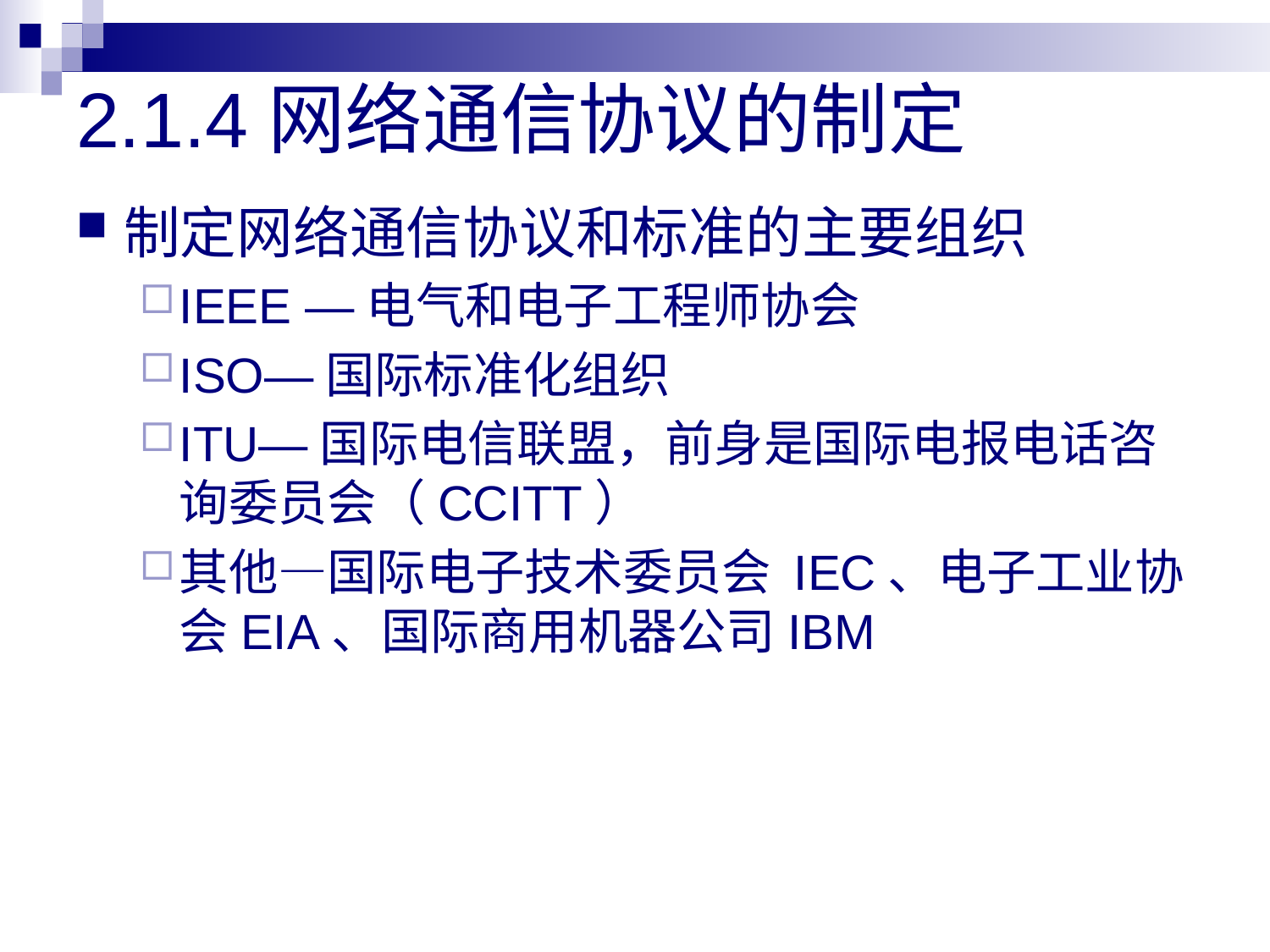

# 2.1.4网络通信协议的制定
制定网络通信协议和标准的主要组织
IEEE —电气和电子工程师协会
ISO—国际标准化组织
ITU—国际电信联盟，前身是国际电报电话咨询委员会（CCITT）
其他—国际电子技术委员会 IEC、电子工业协会EIA、国际商用机器公司IBM